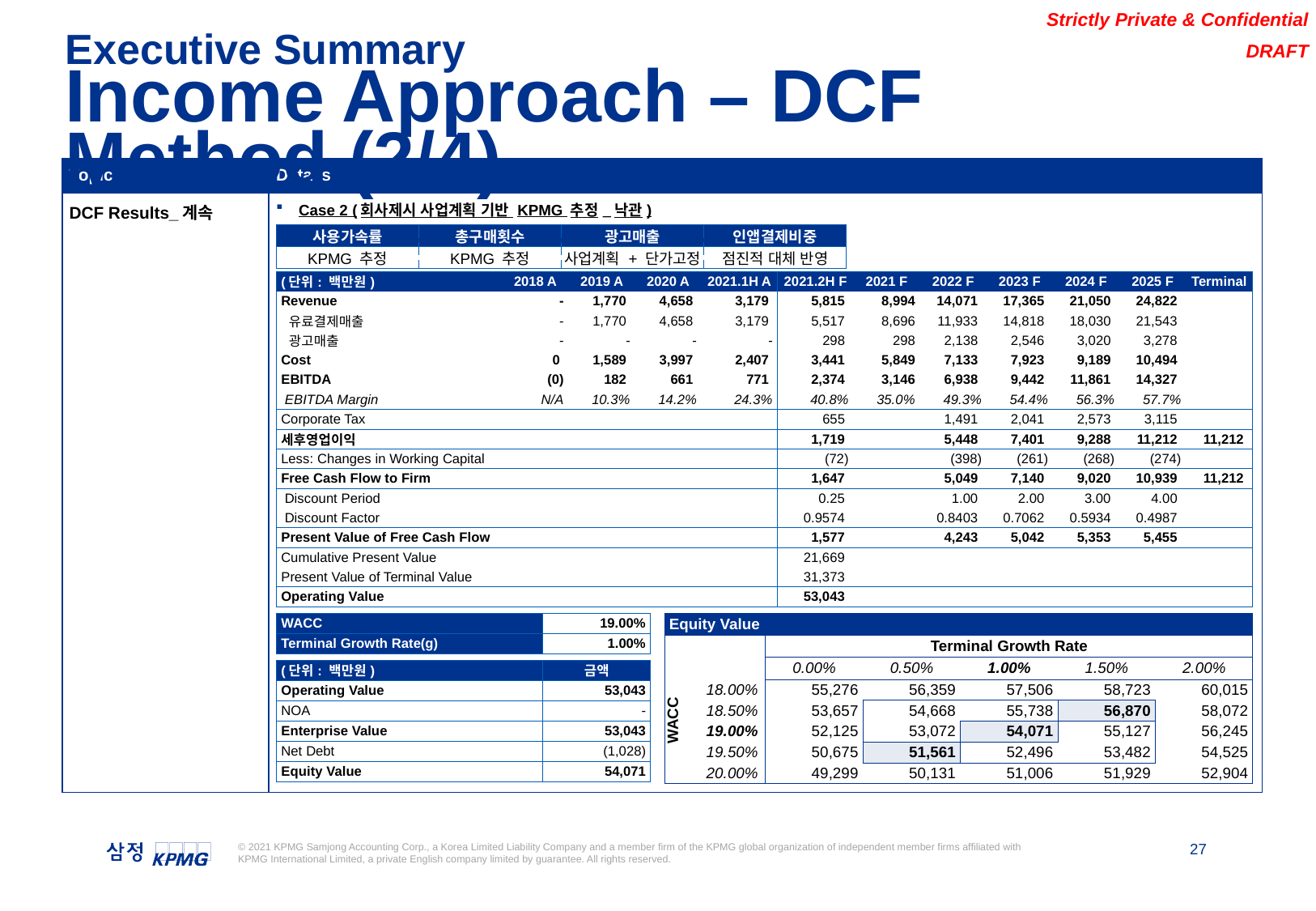

Executive Summary
Income Approach – DCF Method (2/4)
| Topic | Details |
| --- | --- |
| DCF Results\_계속 | Case 2 (회사제시 사업계획 기반 KPMG 추정\_낙관) |
| 사용가속률 | 총구매횟수 | 광고매출 | 인앱결제비중 |
| --- | --- | --- | --- |
| KPMG 추정 | KPMG 추정 | 사업계획 + 단가고정 | 점진적 대체 반영 |
| (단위: 백만원) | 2018 A | 2019 A | 2020 A | 2021.1H A | 2021.2H F | 2021 F | 2022 F | 2023 F | 2024 F | 2025 F | Terminal |
| --- | --- | --- | --- | --- | --- | --- | --- | --- | --- | --- | --- |
| Revenue | - | 1,770 | 4,658 | 3,179 | 5,815 | 8,994 | 14,071 | 17,365 | 21,050 | 24,822 |  |
| 유료결제매출 | - | 1,770 | 4,658 | 3,179 | 5,517 | 8,696 | 11,933 | 14,818 | 18,030 | 21,543 |  |
| 광고매출 | - | - | - | - | 298 | 298 | 2,138 | 2,546 | 3,020 | 3,278 |  |
| Cost | 0 | 1,589 | 3,997 | 2,407 | 3,441 | 5,849 | 7,133 | 7,923 | 9,189 | 10,494 |  |
| EBITDA | (0) | 182 | 661 | 771 | 2,374 | 3,146 | 6,938 | 9,442 | 11,861 | 14,327 |  |
| EBITDA Margin | N/A | 10.3% | 14.2% | 24.3% | 40.8% | 35.0% | 49.3% | 54.4% | 56.3% | 57.7% |  |
| Corporate Tax |  |  |  |  | 655 |  | 1,491 | 2,041 | 2,573 | 3,115 |  |
| 세후영업이익 |  |  |  |  | 1,719 |  | 5,448 | 7,401 | 9,288 | 11,212 | 11,212 |
| Less: Changes in Working Capital |  |  |  |  | (72) |  | (398) | (261) | (268) | (274) |  |
| Free Cash Flow to Firm |  |  |  |  | 1,647 |  | 5,049 | 7,140 | 9,020 | 10,939 | 11,212 |
| Discount Period |  |  |  |  | 0.25 |  | 1.00 | 2.00 | 3.00 | 4.00 |  |
| Discount Factor |  |  |  |  | 0.9574 |  | 0.8403 | 0.7062 | 0.5934 | 0.4987 |  |
| Present Value of Free Cash Flow |  |  |  |  | 1,577 |  | 4,243 | 5,042 | 5,353 | 5,455 |  |
| Cumulative Present Value |  |  |  |  | 21,669 |  |  |  |  |  |  |
| Present Value of Terminal Value |  |  |  |  | 31,373 |  |  |  |  |  |  |
| Operating Value |  |  |  |  | 53,043 |  |  |  |  |  |  |
| WACC | 19.00% |
| --- | --- |
| Terminal Growth Rate(g) | 1.00% |
| Equity Value |  |  |  |  |  |  |
| --- | --- | --- | --- | --- | --- | --- |
|  |  | Terminal Growth Rate |  |  |  |  |
| WACC |  | 0.00% | 0.50% | 1.00% | 1.50% | 2.00% |
|  | 18.00% | 55,276 | 56,359 | 57,506 | 58,723 | 60,015 |
|  | 18.50% | 53,657 | 54,668 | 55,738 | 56,870 | 58,072 |
|  | 19.00% | 52,125 | 53,072 | 54,071 | 55,127 | 56,245 |
|  | 19.50% | 50,675 | 51,561 | 52,496 | 53,482 | 54,525 |
|  | 20.00% | 49,299 | 50,131 | 51,006 | 51,929 | 52,904 |
| (단위: 백만원) | 금액 |
| --- | --- |
| Operating Value | 53,043 |
| NOA | - |
| Enterprise Value | 53,043 |
| Net Debt | (1,028) |
| Equity Value | 54,071 |